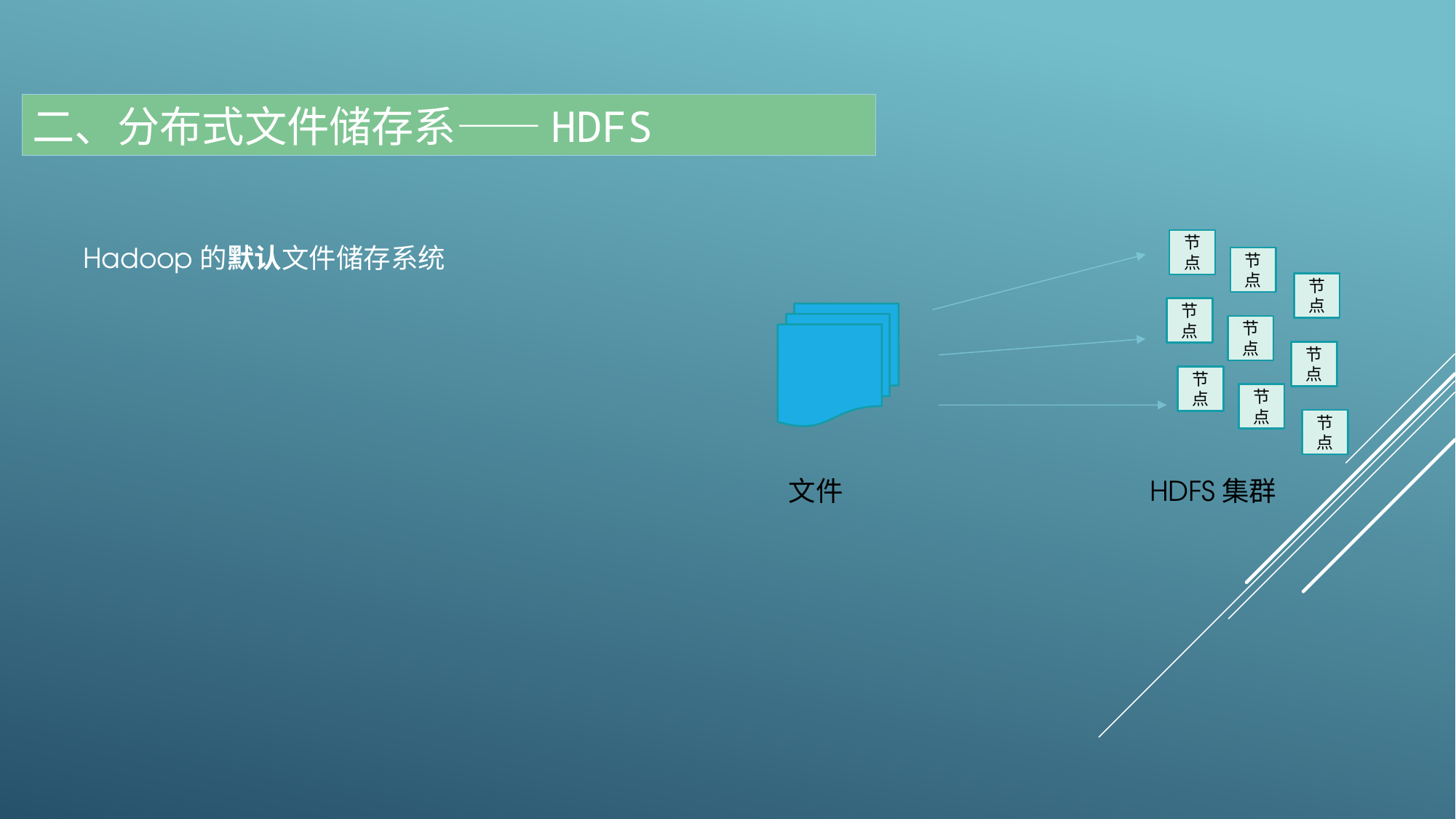

二、分布式文件储存系——HDFS
节点
节点
节点
节点

节点
节点
节点
节点
节点
文件
HDFS集群
Hadoop的默认文件储存系统